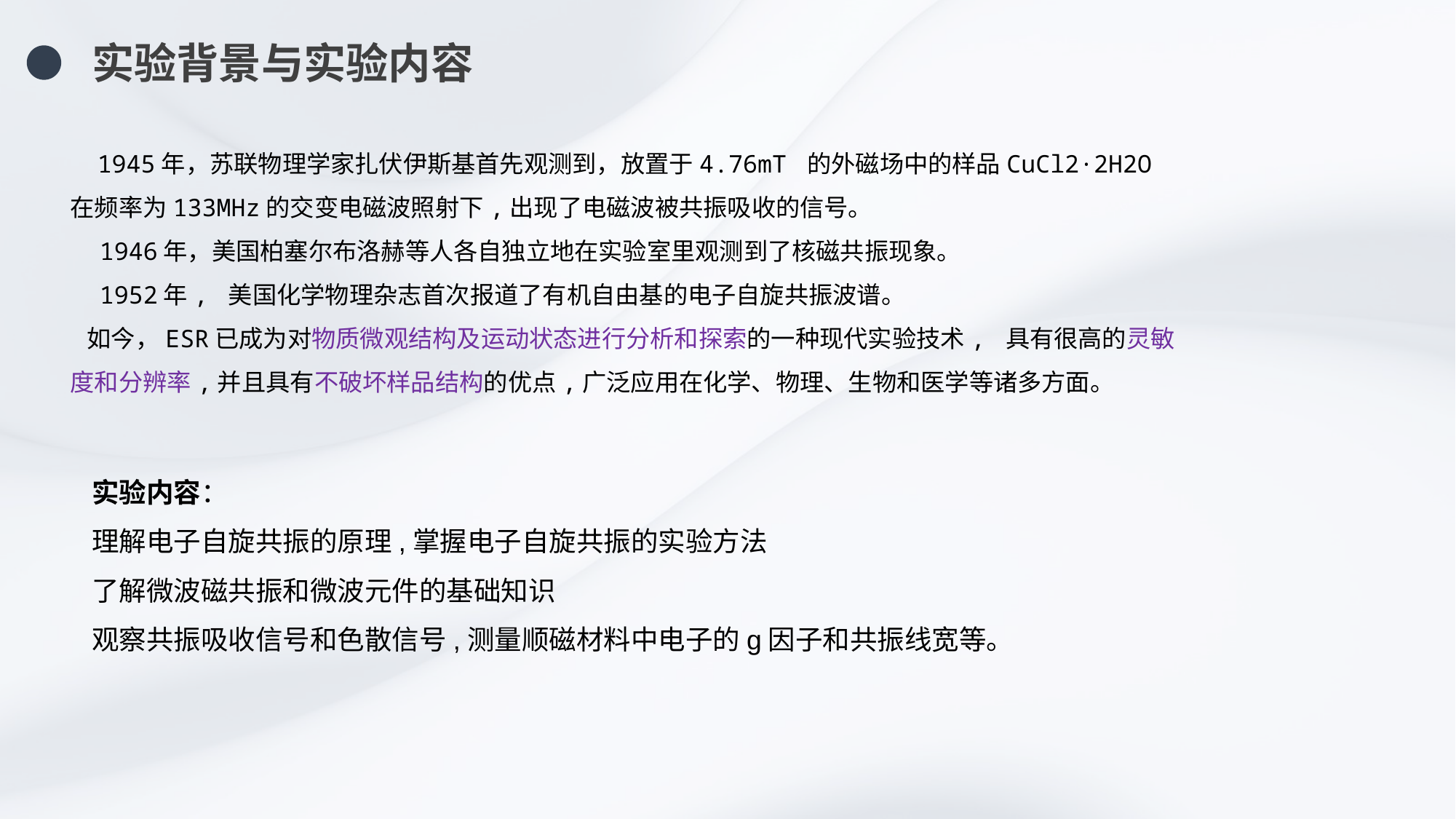

实验背景与实验内容
    1945年，苏联物理学家扎伏伊斯基首先观测到，放置于4.76mT 的外磁场中的样品CuCl2·2H2O 在频率为133MHz的交变电磁波照射下,出现了电磁波被共振吸收的信号。
  1946年，美国柏塞尔布洛赫等人各自独立地在实验室里观测到了核磁共振现象。
  1952年, 美国化学物理杂志首次报道了有机自由基的电子自旋共振波谱。
  如今，ESR已成为对物质微观结构及运动状态进行分析和探索的一种现代实验技术, 具有很高的灵敏度和分辨率,并且具有不破坏样品结构的优点,广泛应用在化学、物理、生物和医学等诸多方面。

实验内容：
理解电子自旋共振的原理,掌握电子自旋共振的实验方法
了解微波磁共振和微波元件的基础知识
观察共振吸收信号和色散信号,测量顺磁材料中电子的g因子和共振线宽等。